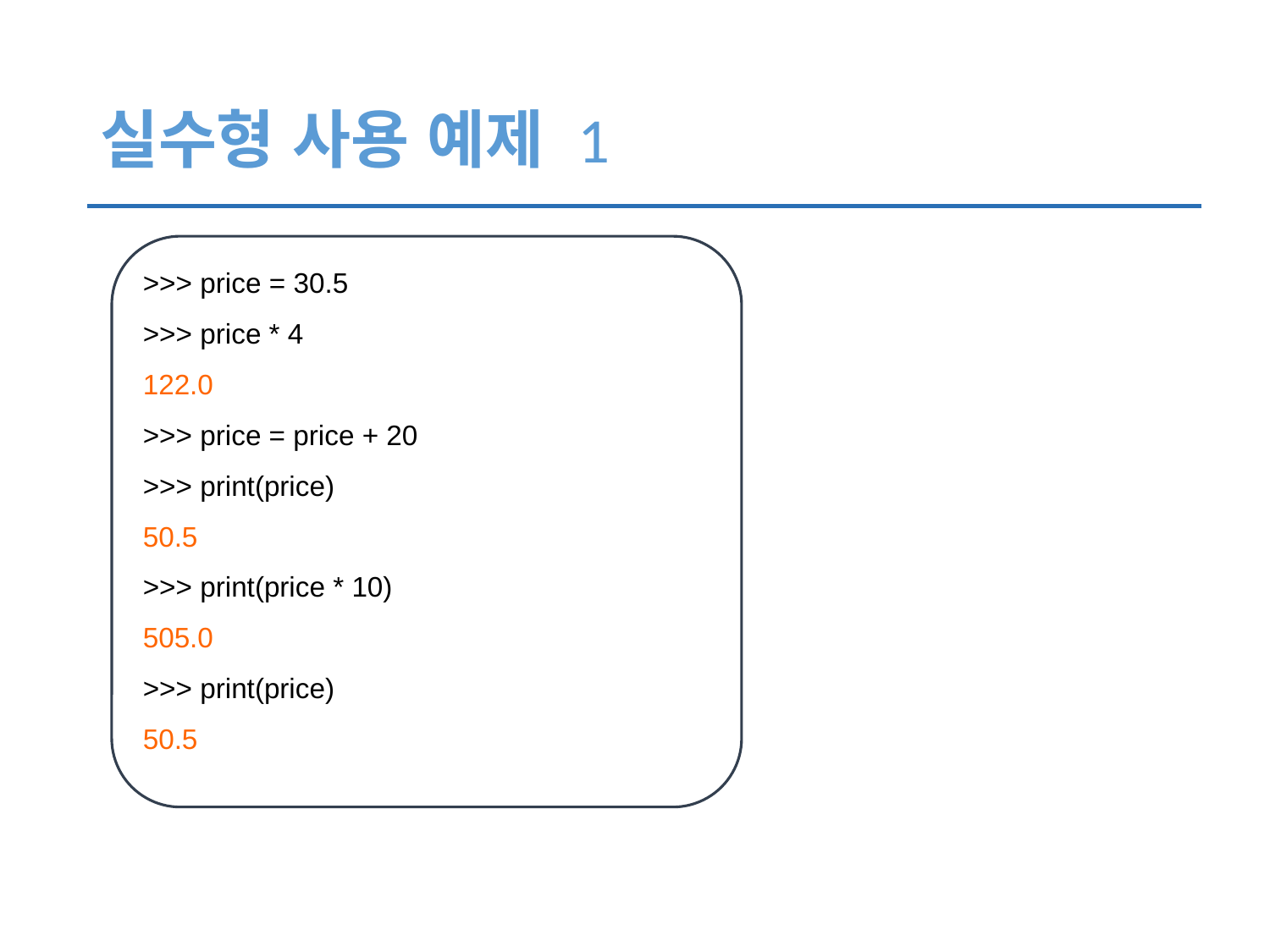

# 실수형 사용 예제 1

>>> price = 30.5
>>> price * 4
122.0
>>> price = price + 20
>>> print(price)
50.5
>>> print(price * 10)
505.0
>>> print(price)
50.5